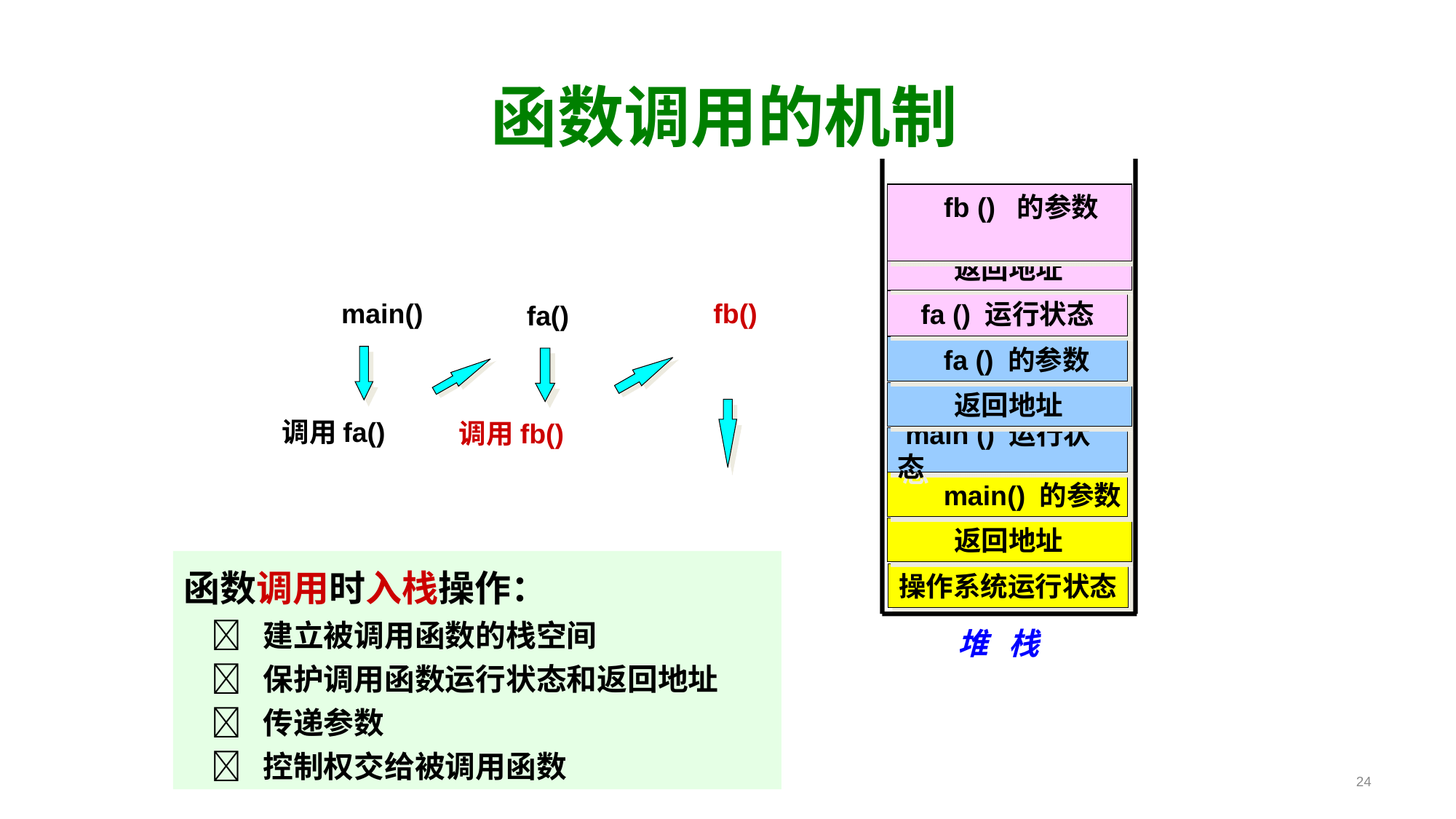

函数调用的机制

      fb ()  的参数
        返回地址
main()
fb()
fa () 运行状态
fa()
      fa () 的参数

        返回地址

 调用fa()
调用fb()
 main () 运行状态
      main() 的参数
        返回地址
函数调用时入栈操作：
    •  建立被调用函数的栈空间
    •  保护调用函数运行状态和返回地址
    •  传递参数
    •  控制权交给被调用函数
操作系统运行状态
堆   栈
24